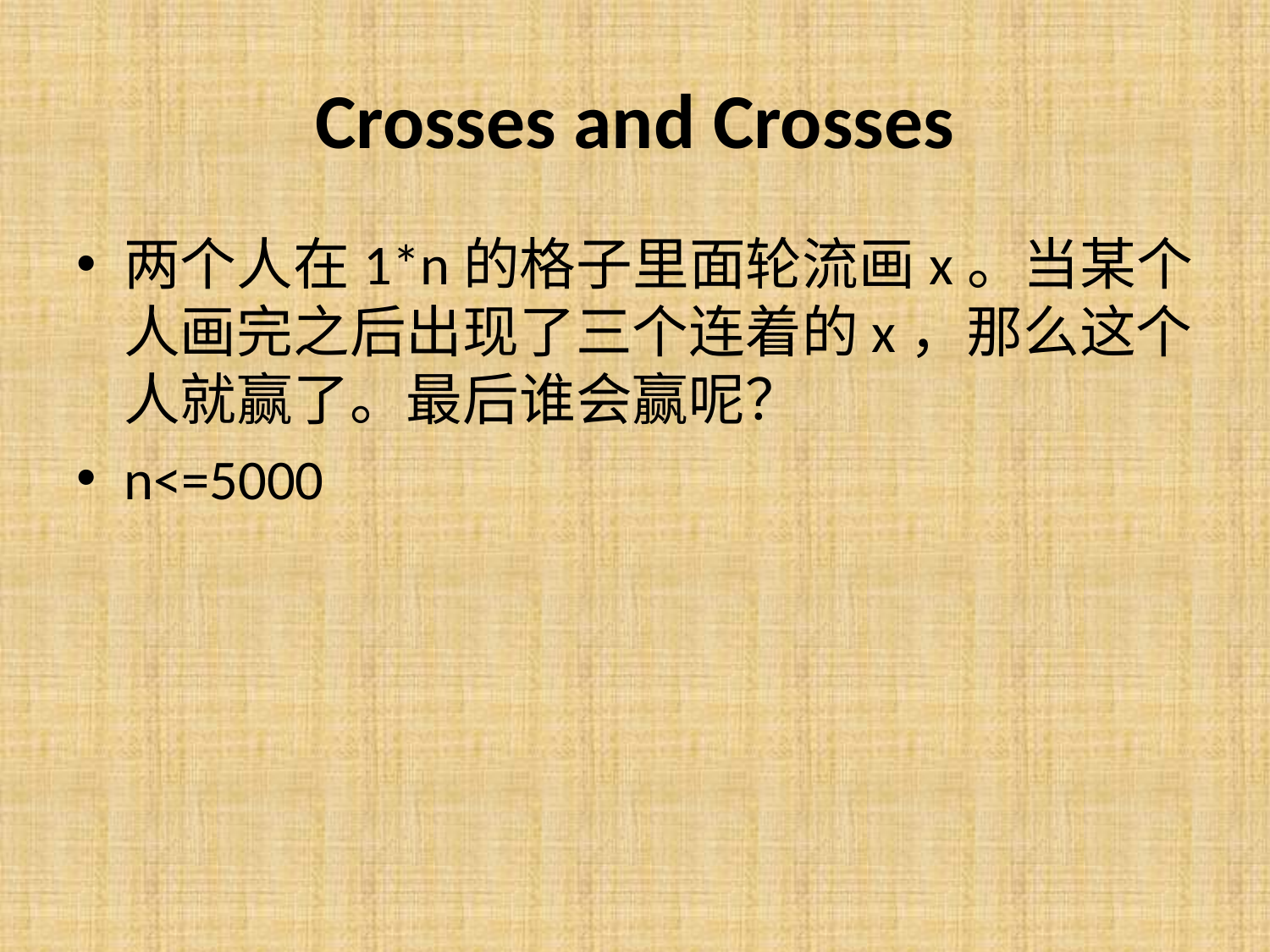

# Crosses and Crosses
两个人在1*n的格子里面轮流画x。当某个人画完之后出现了三个连着的x，那么这个人就赢了。最后谁会赢呢？
n<=5000